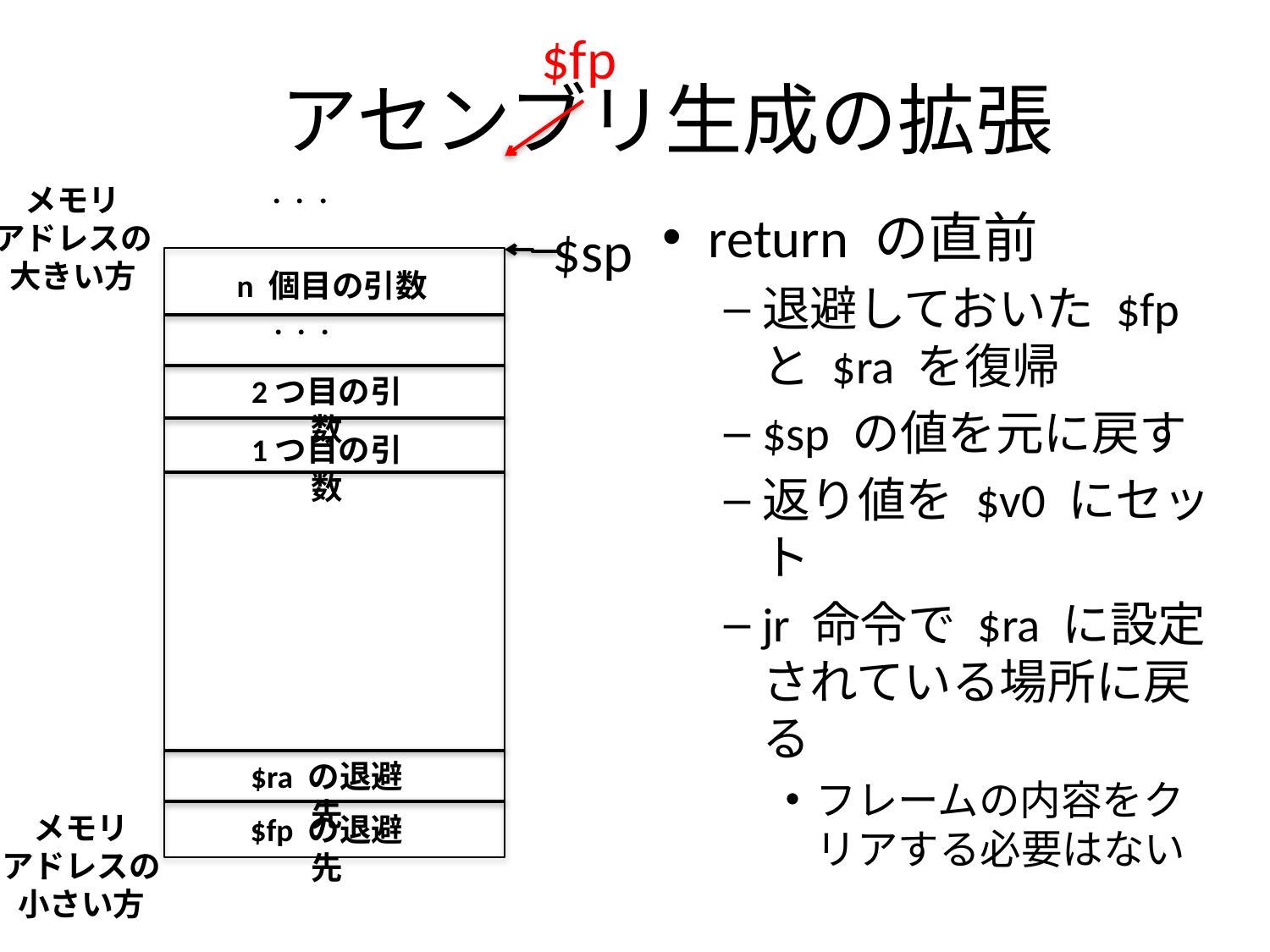

$fp
# アセンブリ生成の拡張
メモリ
アドレスの
大きい方
・・・
return の直前
退避しておいた $fp と $ra を復帰
$sp の値を元に戻す
返り値を $v0 にセット
jr 命令で $ra に設定されている場所に戻る
フレームの内容をクリアする必要はない
$sp

n 個目の引数
・・・
2つ目の引数
1つ目の引数
$ra の退避先
メモリ
アドレスの
小さい方
$fp の退避先